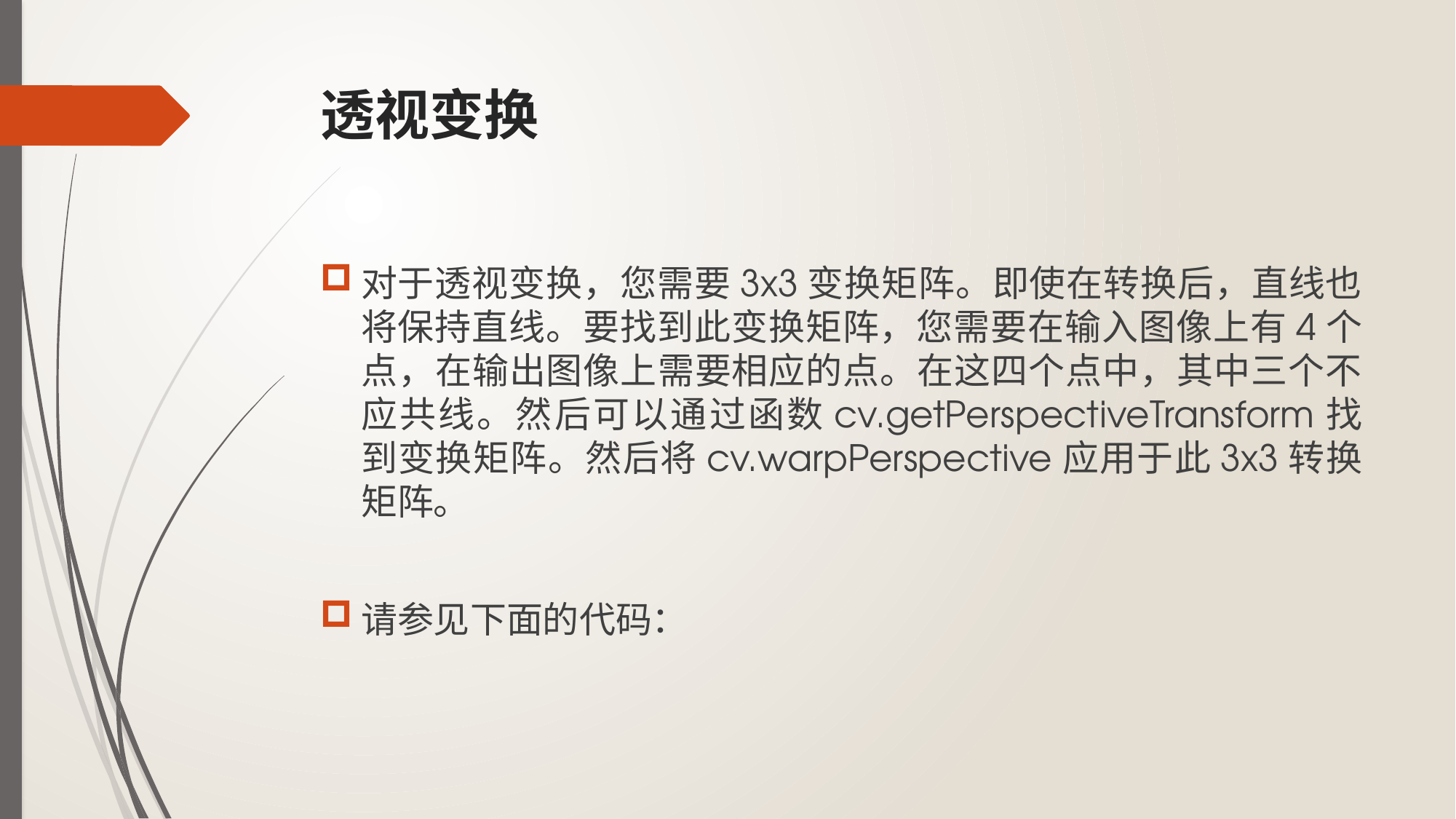

# 透视变换
对于透视变换，您需要3x3变换矩阵。即使在转换后，直线也将保持直线。要找到此变换矩阵，您需要在输入图像上有4个点，在输出图像上需要相应的点。在这四个点中，其中三个不应共线。然后可以通过函数cv.getPerspectiveTransform找到变换矩阵。然后将cv.warpPerspective应用于此3x3转换矩阵。

请参见下面的代码：